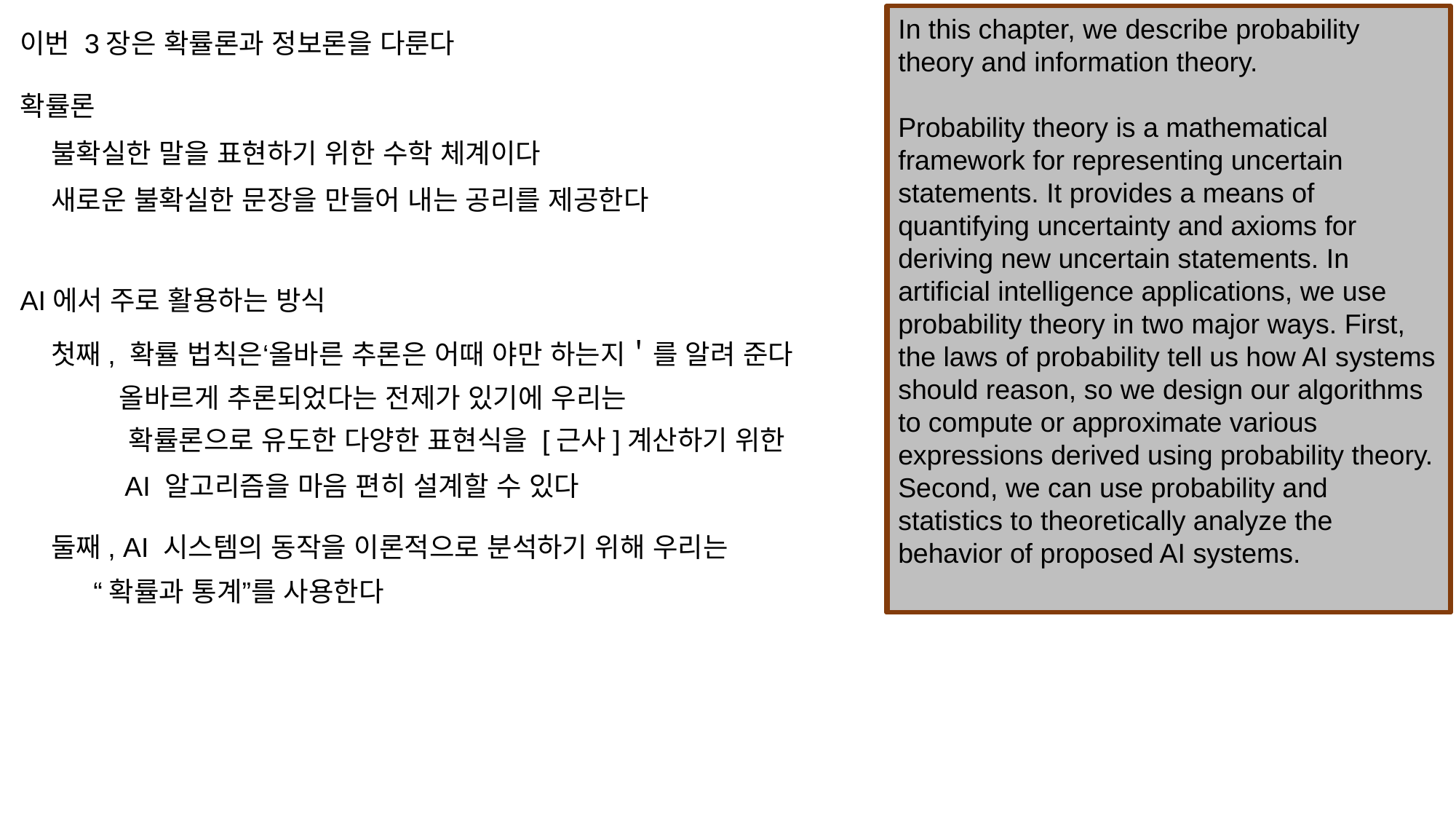

In this chapter, we describe probability theory and information theory.

Probability theory is a mathematical framework for representing uncertain statements. It provides a means of quantifying uncertainty and axioms for deriving new uncertain statements. In artificial intelligence applications, we use probability theory in two major ways. First, the laws of probability tell us how AI systems should reason, so we design our algorithms to compute or approximate various expressions derived using probability theory. Second, we can use probability and statistics to theoretically analyze the behavior of proposed AI systems.
In this chapter, we describe probability theory and information theory.

Probability theory is a mathematical framework for representing uncertain statements. It provides a means of quantifying uncertainty and axioms for deriving new uncertain statements. In artificial intelligence applications, we use probability theory in two major ways. First, the laws of probability tell us how AI systems should reason, so we design our algorithms to compute or approximate various expressions derived using probability theory. Second, we can use probability and statistics to theoretically analyze the behavior of proposed AI systems.
이번 3장은 확률론과 정보론을 다룬다
확률론
불확실한 말을 표현하기 위한 수학 체계이다
새로운 불확실한 문장을 만들어 내는 공리를 제공한다
AI에서 주로 활용하는 방식
첫째, 확률 법칙은‘올바른 추론은 어때 야만 하는지＇를 알려 준다
올바르게 추론되었다는 전제가 있기에 우리는
 확률론으로 유도한 다양한 표현식을 [근사]계산하기 위한
AI 알고리즘을 마음 편히 설계할 수 있다
둘째, AI 시스템의 동작을 이론적으로 분석하기 위해 우리는
“확률과 통계”를 사용한다